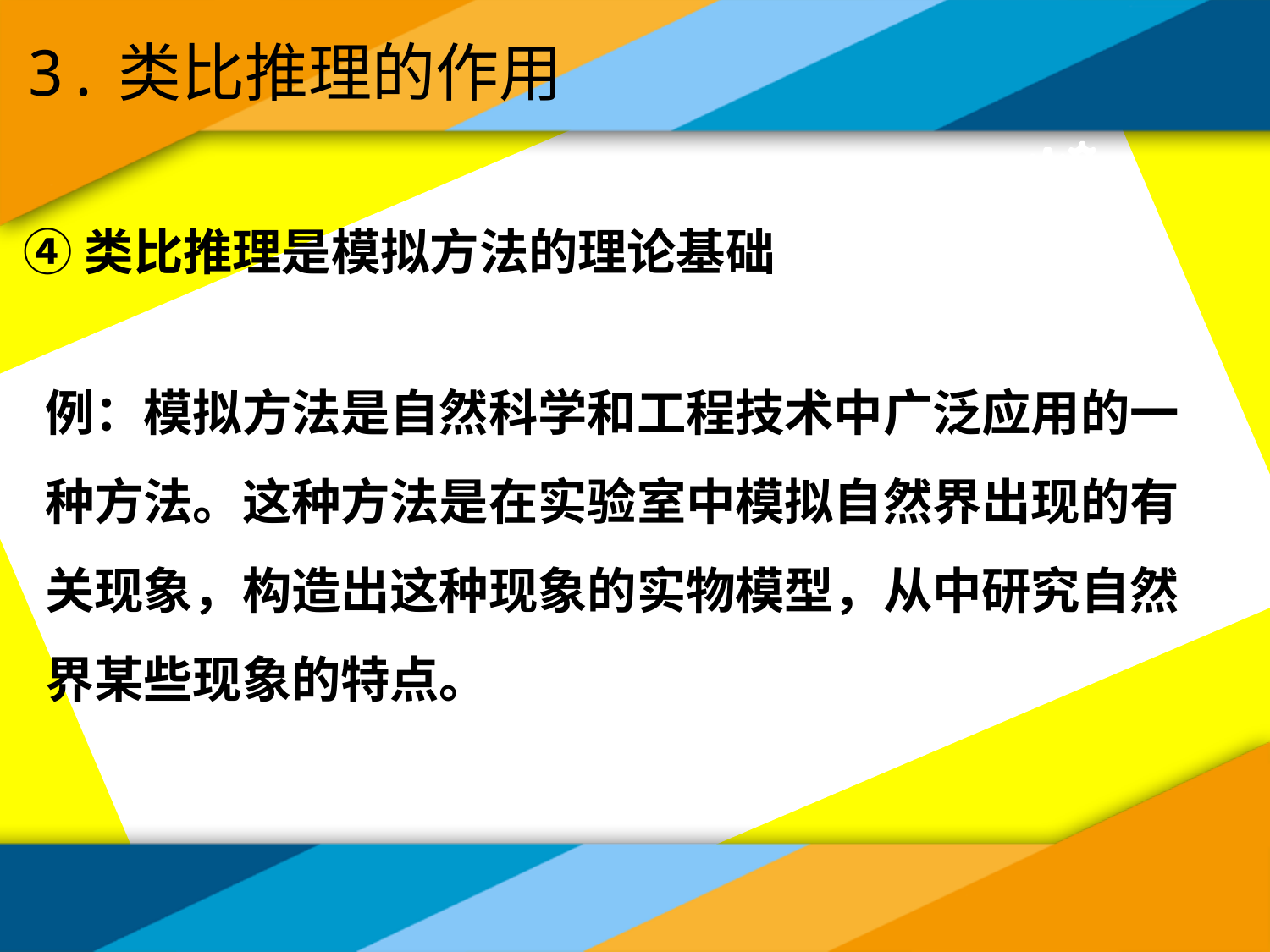

3.类比推理的作用

④类比推理是模拟方法的理论基础
例：模拟方法是自然科学和工程技术中广泛应用的一种方法。这种方法是在实验室中模拟自然界出现的有关现象，构造出这种现象的实物模型，从中研究自然界某些现象的特点。